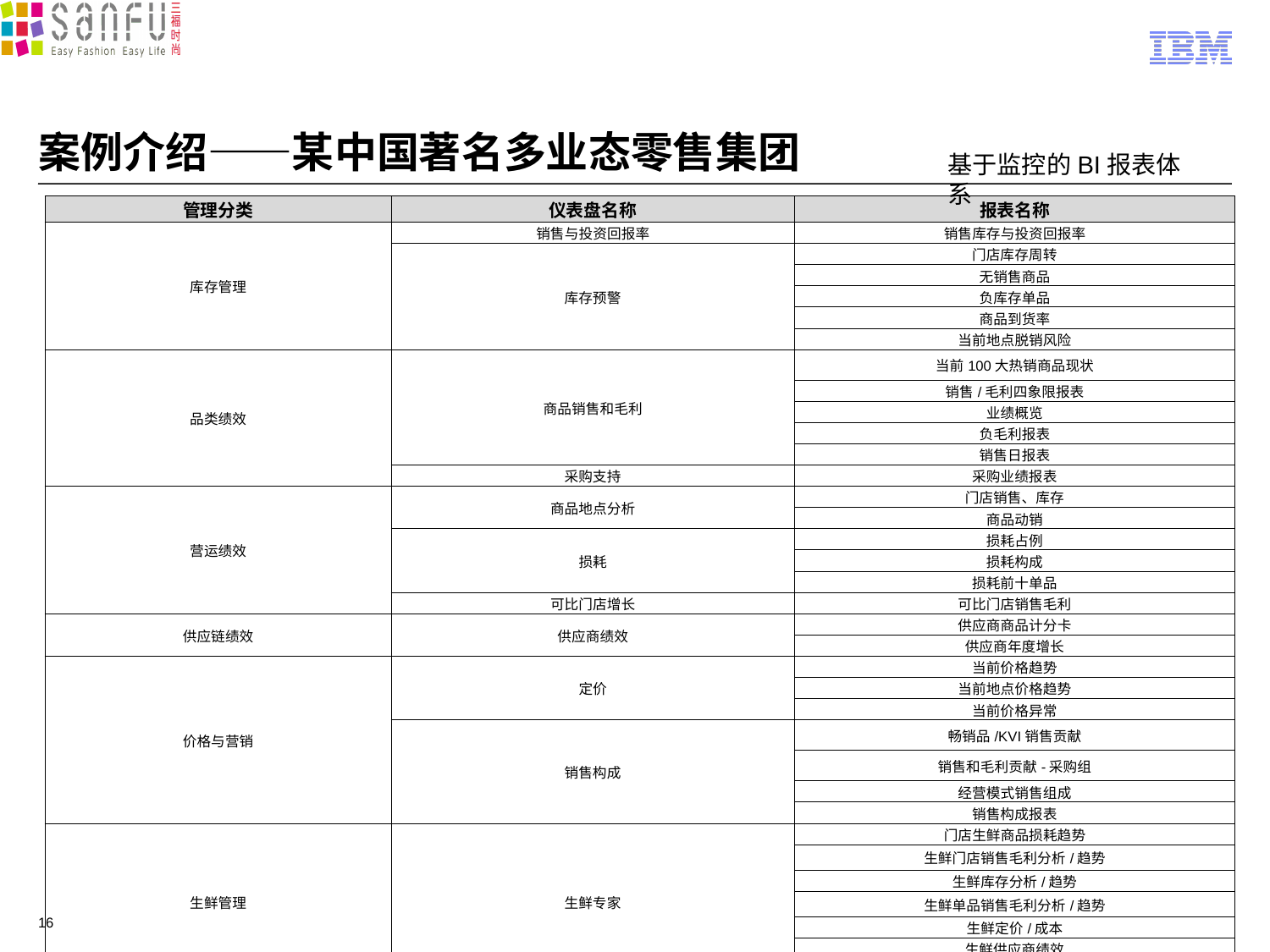

# 案例介绍——某中国著名多业态零售集团
基于监控的BI报表体系
| 管理分类 | 仪表盘名称 | 报表名称 |
| --- | --- | --- |
| 库存管理 | 销售与投资回报率 | 销售库存与投资回报率 |
|  | 库存预警 | 门店库存周转 |
|  |  | 无销售商品 |
|  |  | 负库存单品 |
|  |  | 商品到货率 |
|  |  | 当前地点脱销风险 |
| 品类绩效 | 商品销售和毛利 | 当前100大热销商品现状 |
|  |  | 销售/毛利四象限报表 |
|  |  | 业绩概览 |
|  |  | 负毛利报表 |
|  |  | 销售日报表 |
|  | 采购支持 | 采购业绩报表 |
| 营运绩效 | 商品地点分析 | 门店销售、库存 |
|  |  | 商品动销 |
|  | 损耗 | 损耗占例 |
|  |  | 损耗构成 |
|  |  | 损耗前十单品 |
|  | 可比门店增长 | 可比门店销售毛利 |
| 供应链绩效 | 供应商绩效 | 供应商商品计分卡 |
|  |  | 供应商年度增长 |
| 价格与营销 | 定价 | 当前价格趋势 |
|  |  | 当前地点价格趋势 |
|  |  | 当前价格异常 |
|  | 销售构成 | 畅销品/KVI销售贡献 |
|  |  | 销售和毛利贡献-采购组 |
|  |  | 经营模式销售组成 |
|  |  | 销售构成报表 |
| 生鲜管理 | 生鲜专家 | 门店生鲜商品损耗趋势 |
|  |  | 生鲜门店销售毛利分析/趋势 |
|  |  | 生鲜库存分析/趋势 |
|  |  | 生鲜单品销售毛利分析/趋势 |
|  |  | 生鲜定价/成本 |
|  |  | 生鲜供应商绩效 |
|  |  | 生鲜订货 |
16